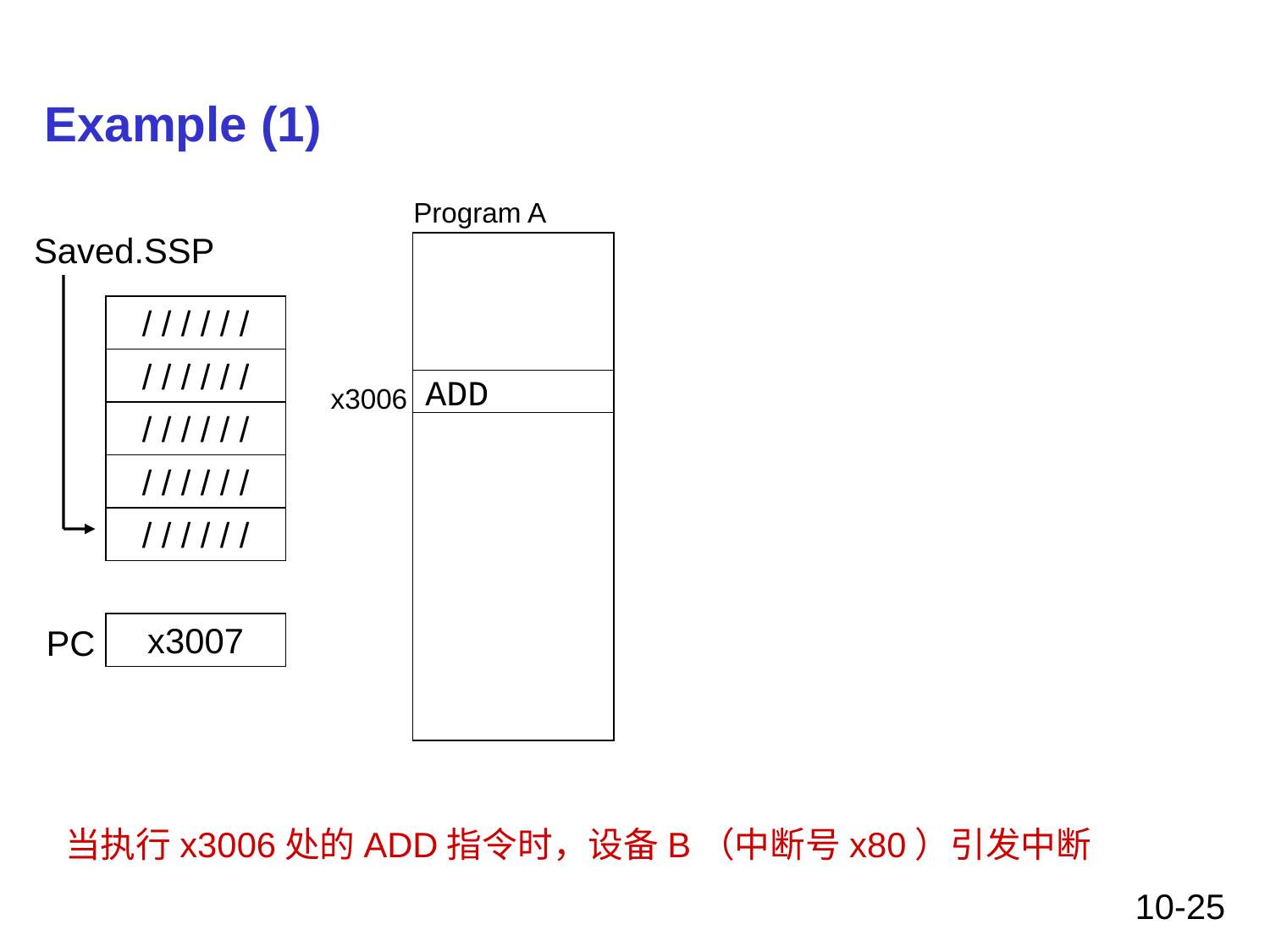

# Example (1)
Program A
Saved.SSP

/ / / / / /
/ / / / / /
ADD
x3006
/ / / / / /
/ / / / / /
/ / / / / /

x3007
PC
当执行x3006处的ADD指令时，设备B（中断号x80）引发中断
10-25